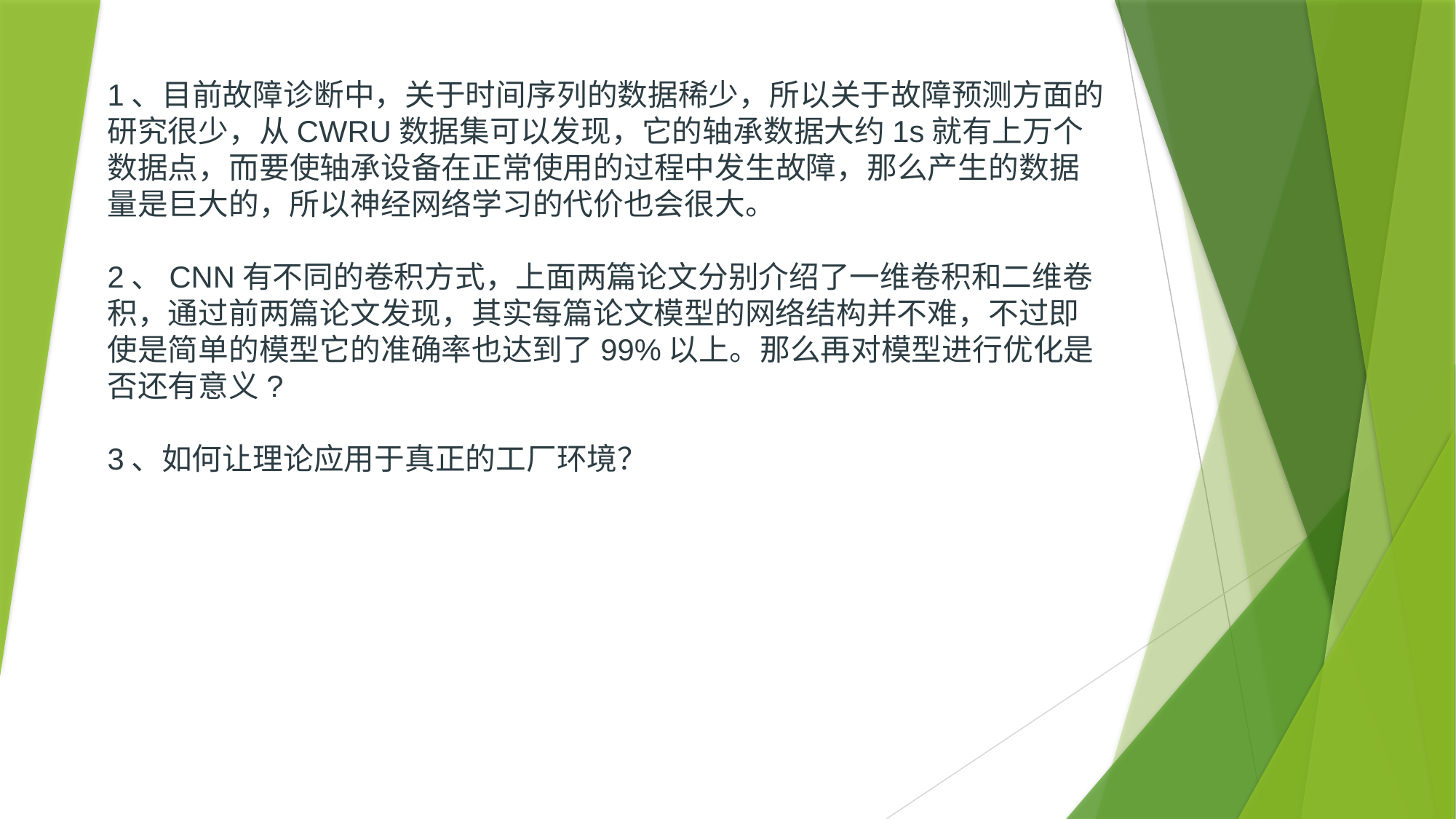

# 1、目前故障诊断中，关于时间序列的数据稀少，所以关于故障预测方面的研究很少，从CWRU数据集可以发现，它的轴承数据大约1s就有上万个数据点，而要使轴承设备在正常使用的过程中发生故障，那么产生的数据量是巨大的，所以神经网络学习的代价也会很大。 2、CNN有不同的卷积方式，上面两篇论文分别介绍了一维卷积和二维卷积，通过前两篇论文发现，其实每篇论文模型的网络结构并不难，不过即使是简单的模型它的准确率也达到了99%以上。那么再对模型进行优化是否还有意义? 3、如何让理论应用于真正的工厂环境？